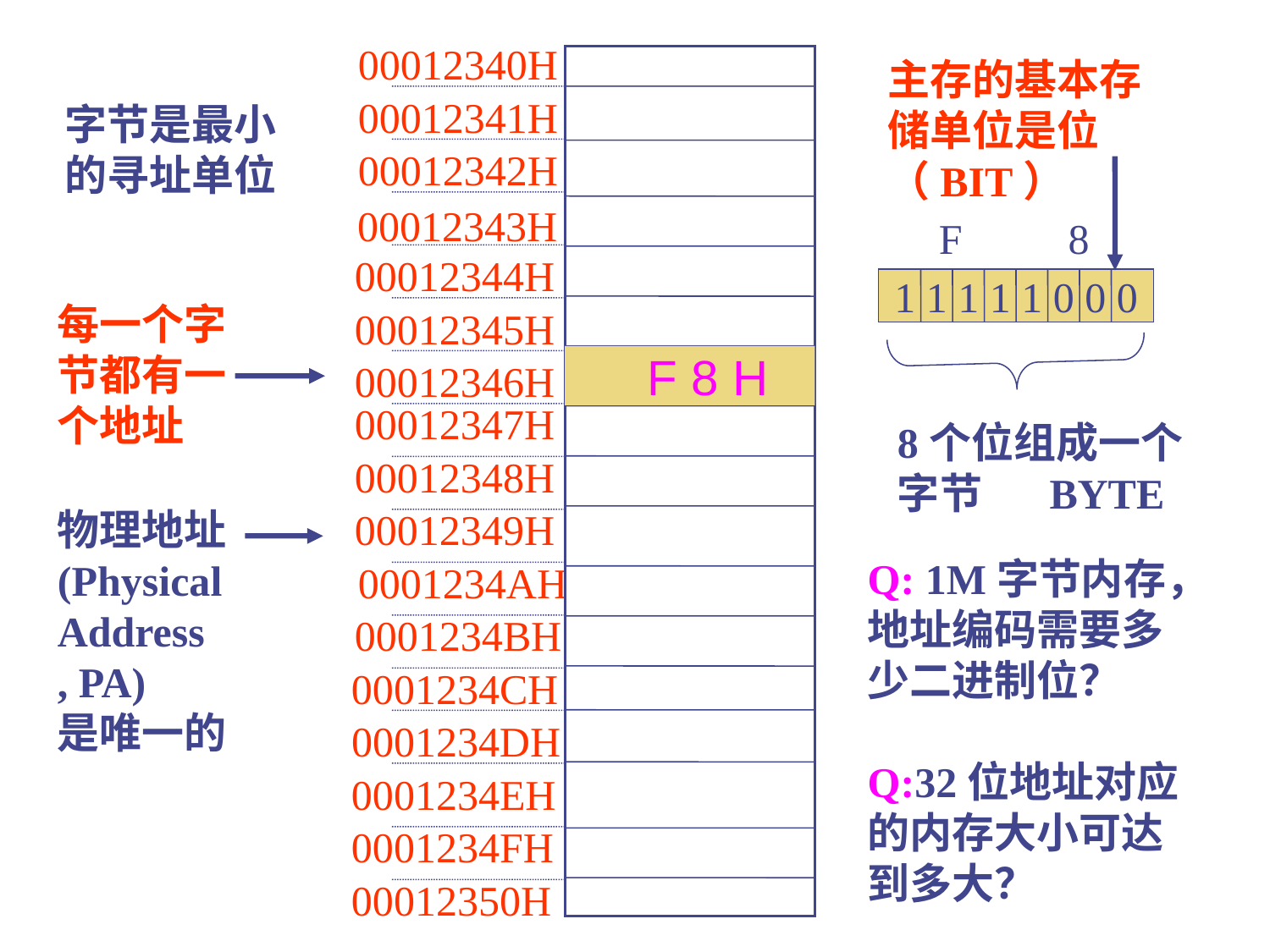

00012340H
00012341H
00012342H
00012343H
00012344H
00012345H
00012346H
00012347H
00012348H
00012349H
0001234AH
0001234BH
0001234CH
0001234DH
0001234EH
0001234FH
00012350H

主存的基本存储单位是位（BIT）

  F          8

1 1 1 1 1 0 0 0

8个位组成一个字节      BYTE

字节是最小的寻址单位

每一个字节都有一个地址

      F 8 H

物理地址
(Physical
Address
, PA)
是唯一的

Q: 1M字节内存，地址编码需要多少二进制位？

Q:32位地址对应的内存大小可达到多大？